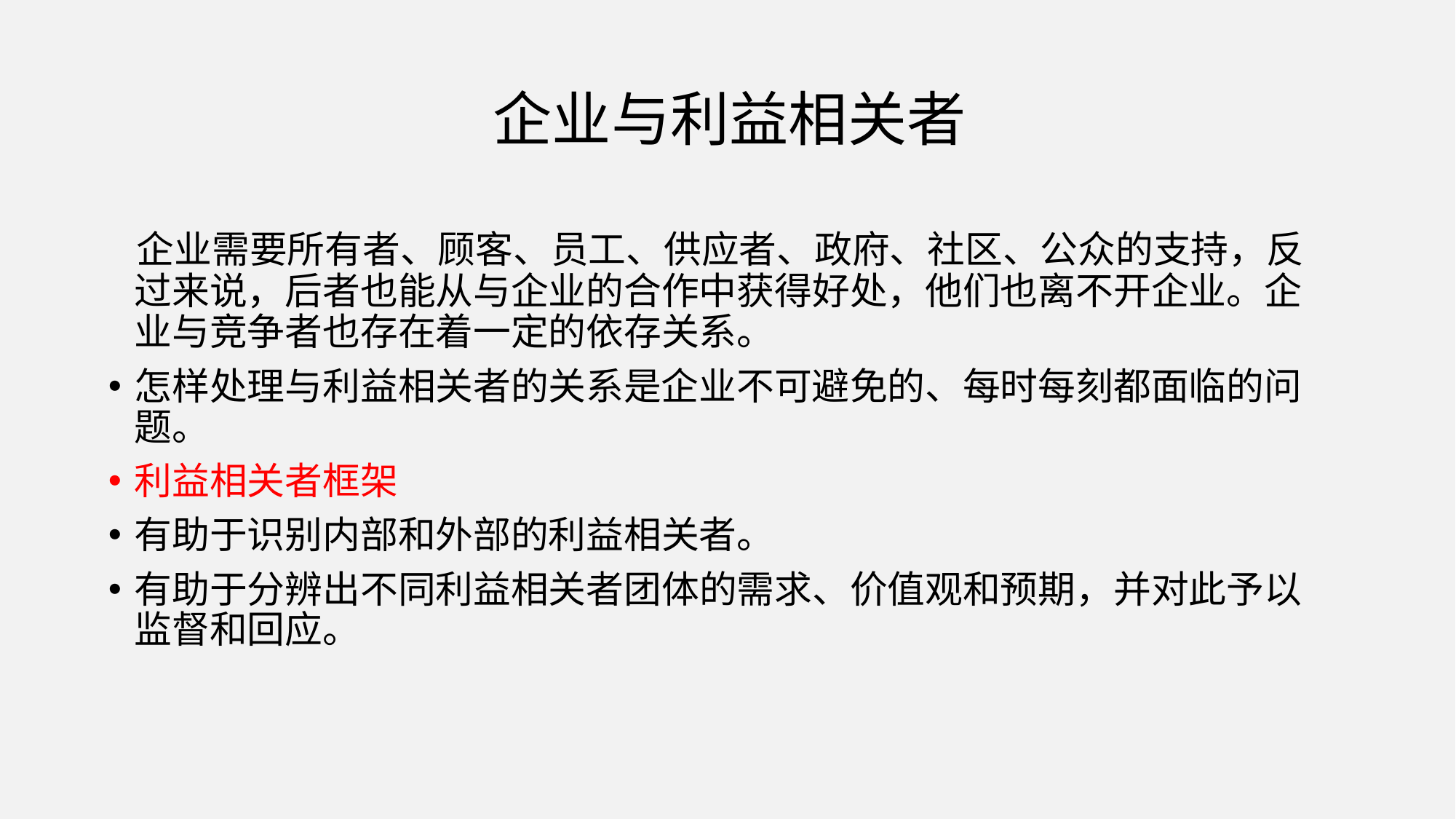

企业与利益相关者
  企业需要所有者、顾客、员工、供应者、政府、社区、公众的支持，反过来说，后者也能从与企业的合作中获得好处，他们也离不开企业。企业与竞争者也存在着一定的依存关系。
怎样处理与利益相关者的关系是企业不可避免的、每时每刻都面临的问题。
利益相关者框架
有助于识别内部和外部的利益相关者。
有助于分辨出不同利益相关者团体的需求、价值观和预期，并对此予以监督和回应。